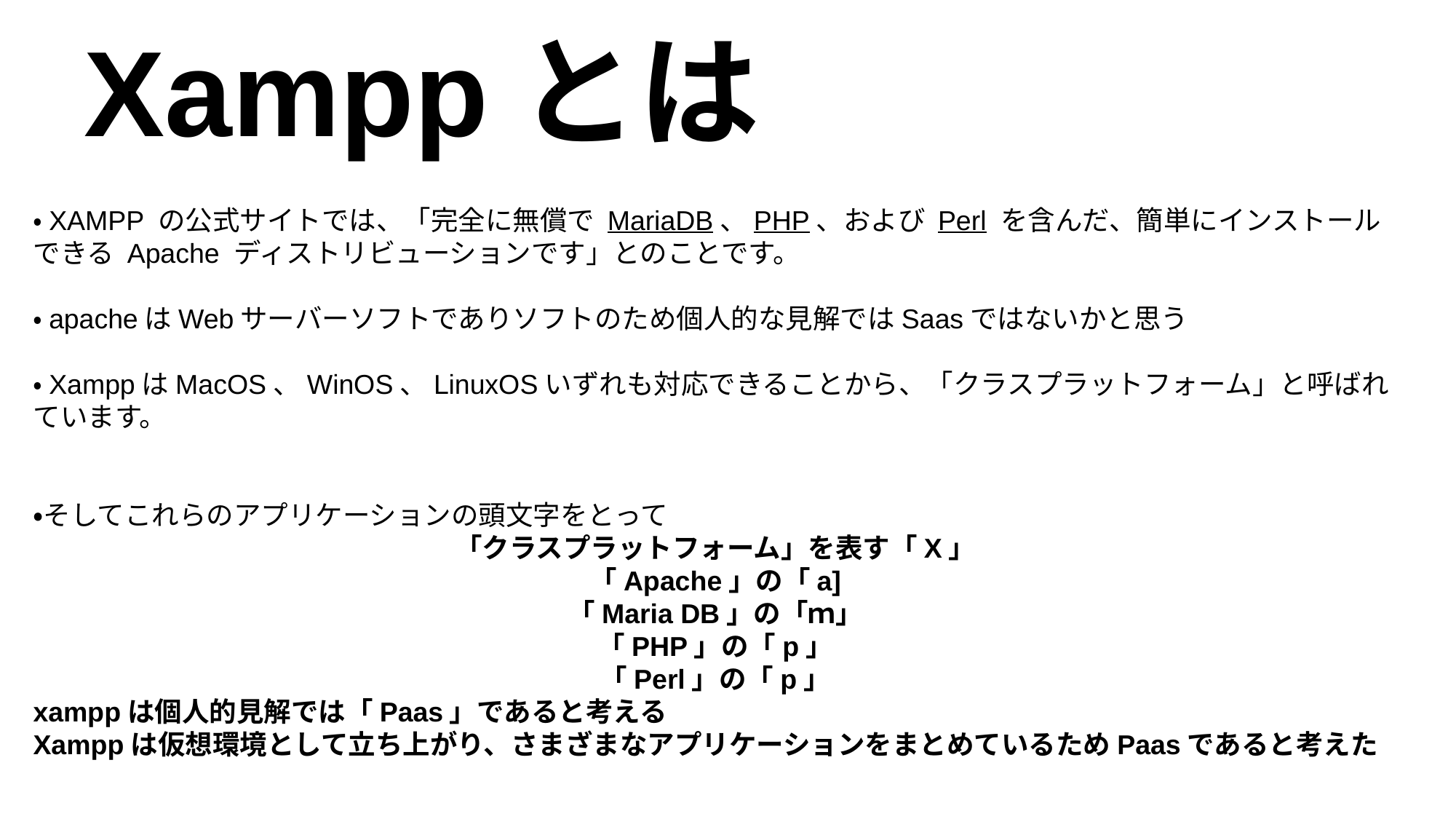

# Xamppとは
・XAMPP の公式サイトでは、「完全に無償で MariaDB、PHP、および Perl を含んだ、簡単にインストールできる Apache ディストリビューションです」とのことです。

・apacheはWebサーバーソフトでありソフトのため個人的な見解ではSaasではないかと思う

・XamppはMacOS、WinOS、LinuxOSいずれも対応できることから、「クラスプラットフォーム」と呼ばれています。

・そしてこれらのアプリケーションの頭文字をとって
「クラスプラットフォーム」を表す「X」
「Apache」の「a]
「Maria DB」の「ｍ」
「PHP」の「p」
「Perl」の「p」
xamppは個人的見解では「Paas」であると考える
Xamppは仮想環境として立ち上がり、さまざまなアプリケーションをまとめているためPaasであると考えた